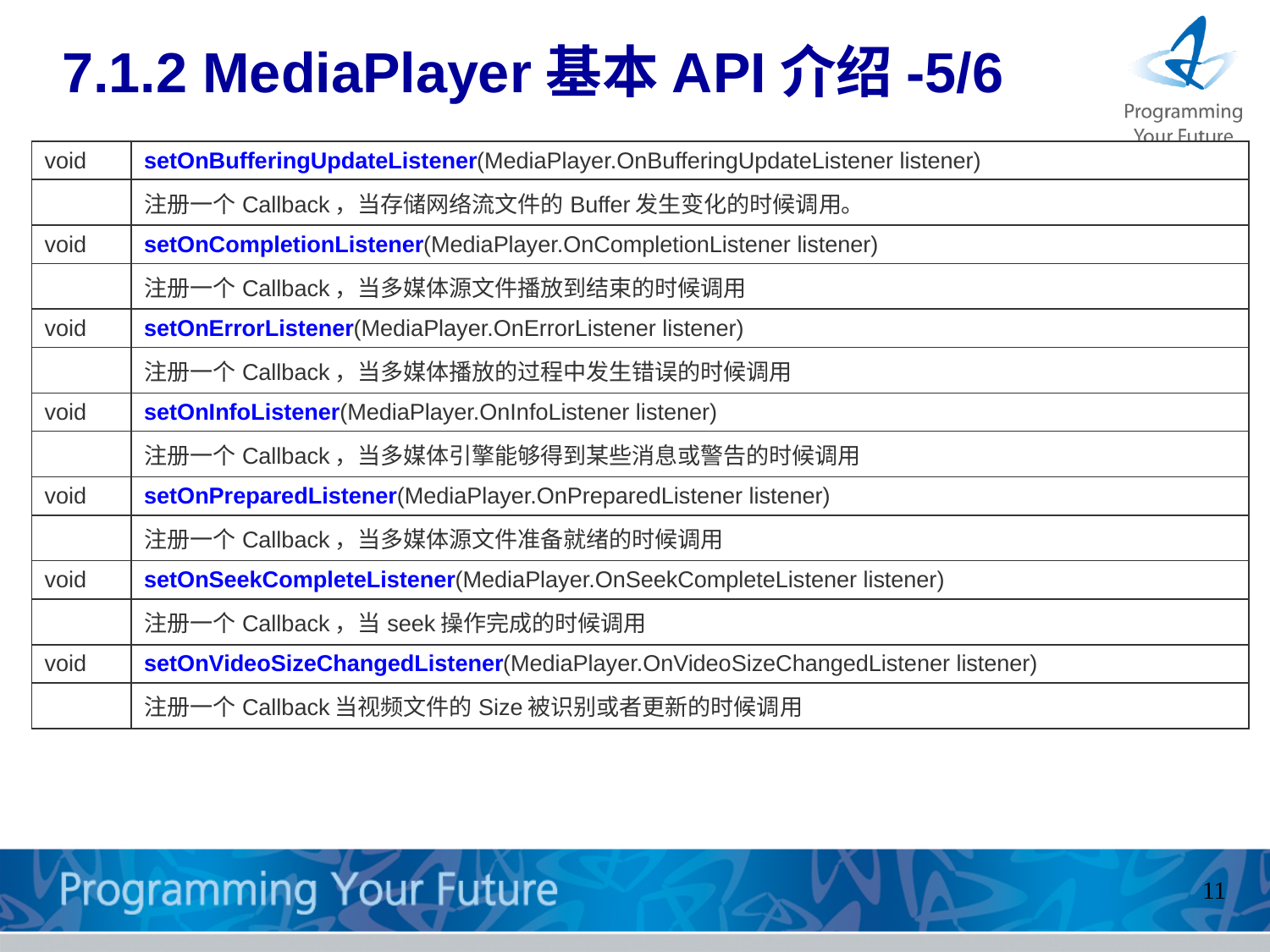

7.1.2 MediaPlayer基本API介绍-5/6
| void | setOnBufferingUpdateListener(MediaPlayer.OnBufferingUpdateListener listener) |
| --- | --- |
|  | 注册一个Callback，当存储网络流文件的Buffer发生变化的时候调用。 |
| void | setOnCompletionListener(MediaPlayer.OnCompletionListener listener) |
|  | 注册一个Callback，当多媒体源文件播放到结束的时候调用 |
| void | setOnErrorListener(MediaPlayer.OnErrorListener listener) |
|  | 注册一个Callback，当多媒体播放的过程中发生错误的时候调用 |
| void | setOnInfoListener(MediaPlayer.OnInfoListener listener) |
|  | 注册一个Callback，当多媒体引擎能够得到某些消息或警告的时候调用 |
| void | setOnPreparedListener(MediaPlayer.OnPreparedListener listener) |
|  | 注册一个Callback，当多媒体源文件准备就绪的时候调用 |
| void | setOnSeekCompleteListener(MediaPlayer.OnSeekCompleteListener listener) |
|  | 注册一个Callback，当seek操作完成的时候调用 |
| void | setOnVideoSizeChangedListener(MediaPlayer.OnVideoSizeChangedListener listener) |
|  | 注册一个Callback当视频文件的Size被识别或者更新的时候调用 |